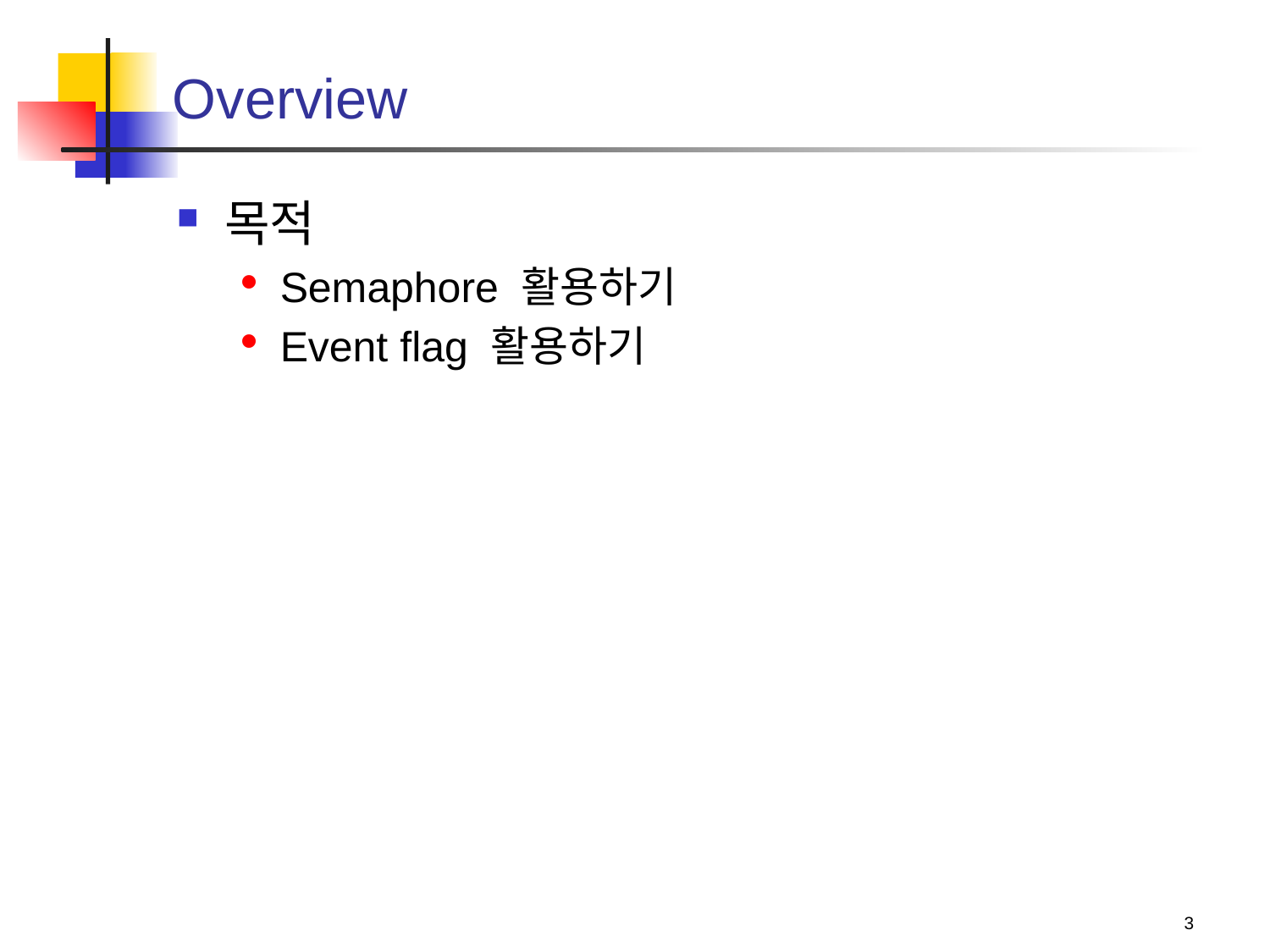

# Overview
목적
Semaphore 활용하기
Event flag 활용하기
3